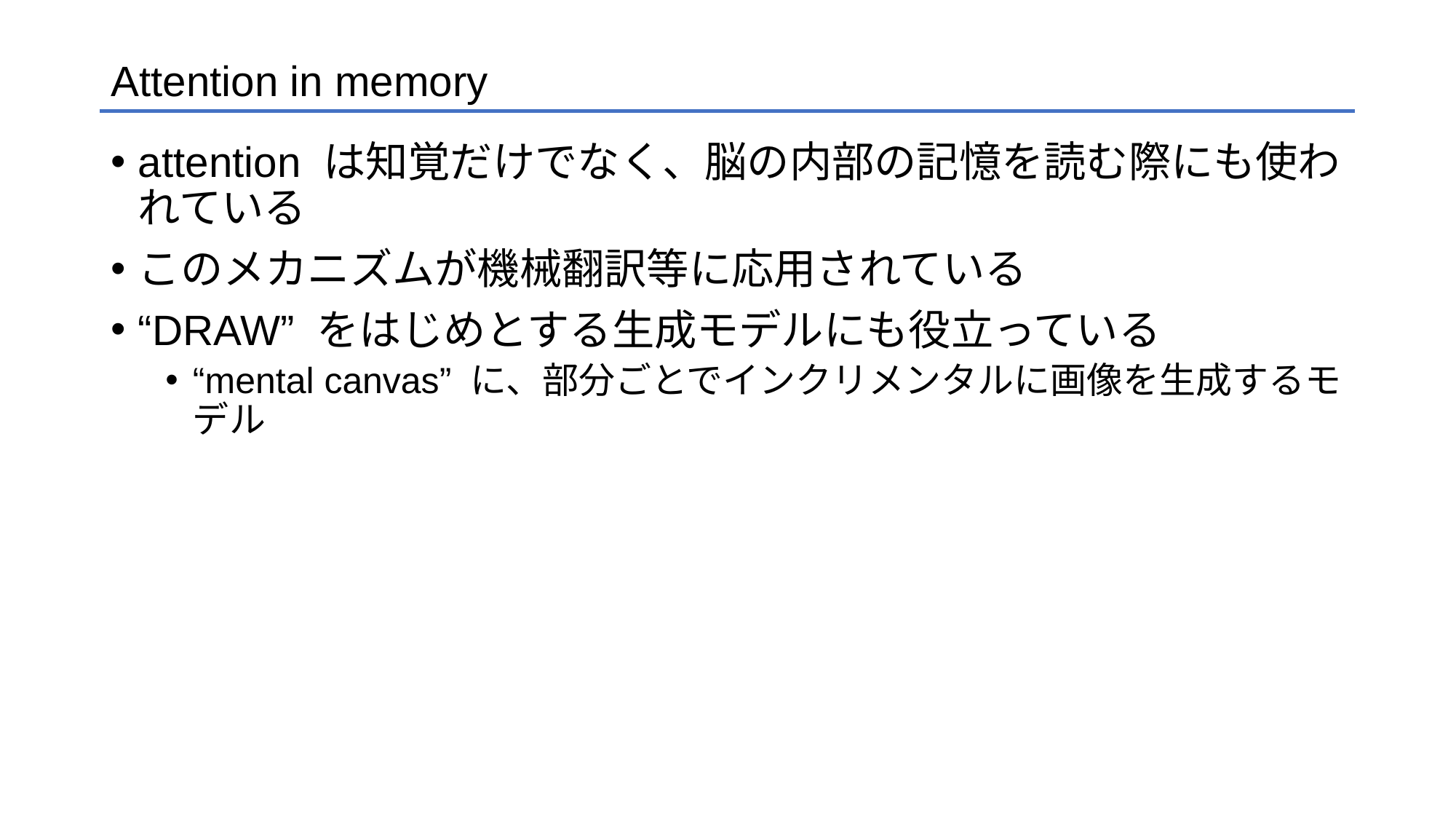

# Attention in memory
attention は知覚だけでなく、脳の内部の記憶を読む際にも使われている
このメカニズムが機械翻訳等に応用されている
“DRAW” をはじめとする生成モデルにも役立っている
“mental canvas” に、部分ごとでインクリメンタルに画像を生成するモデル